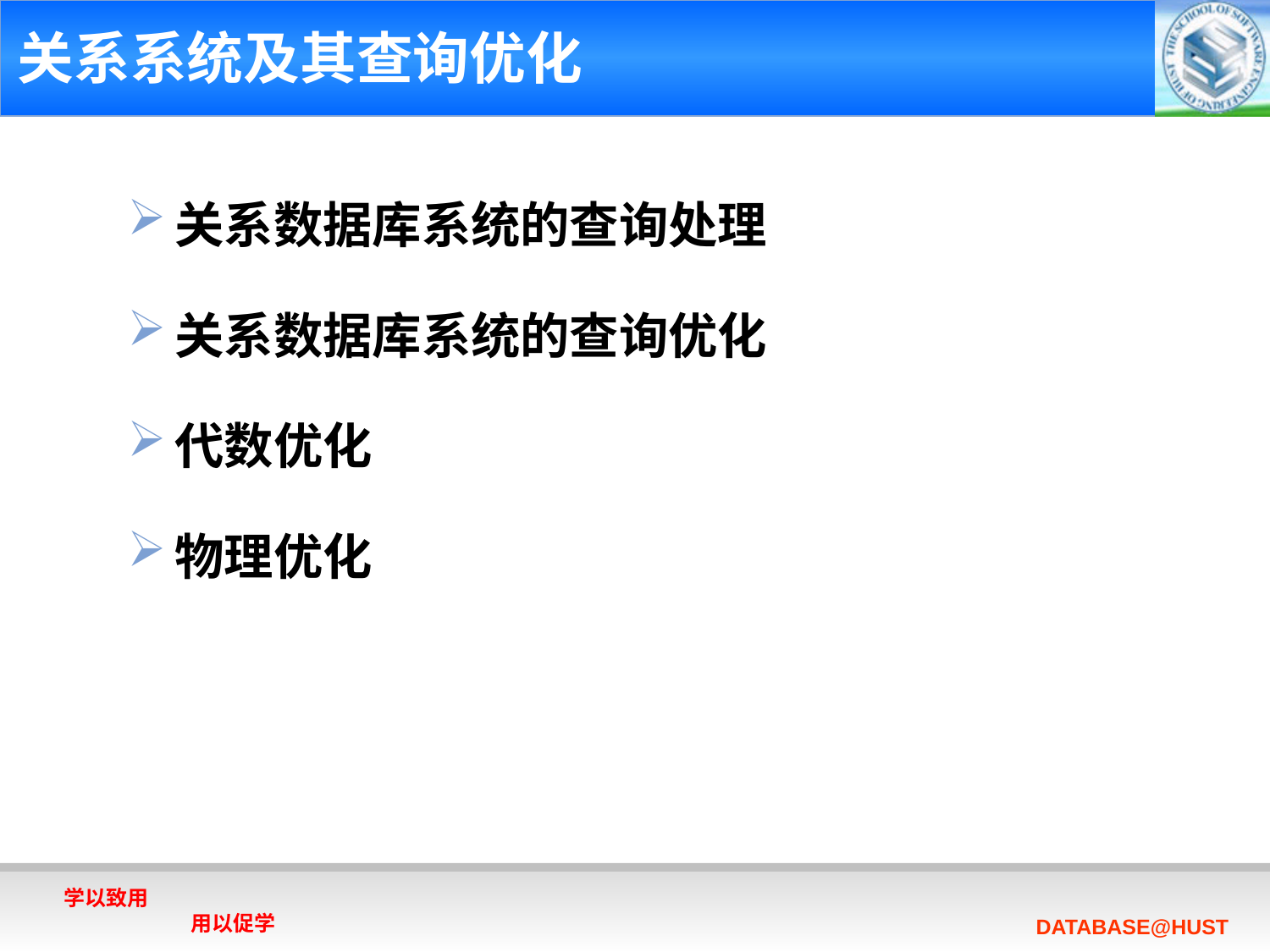

# 关系系统及其查询优化
关系数据库系统的查询处理
关系数据库系统的查询优化
代数优化
物理优化